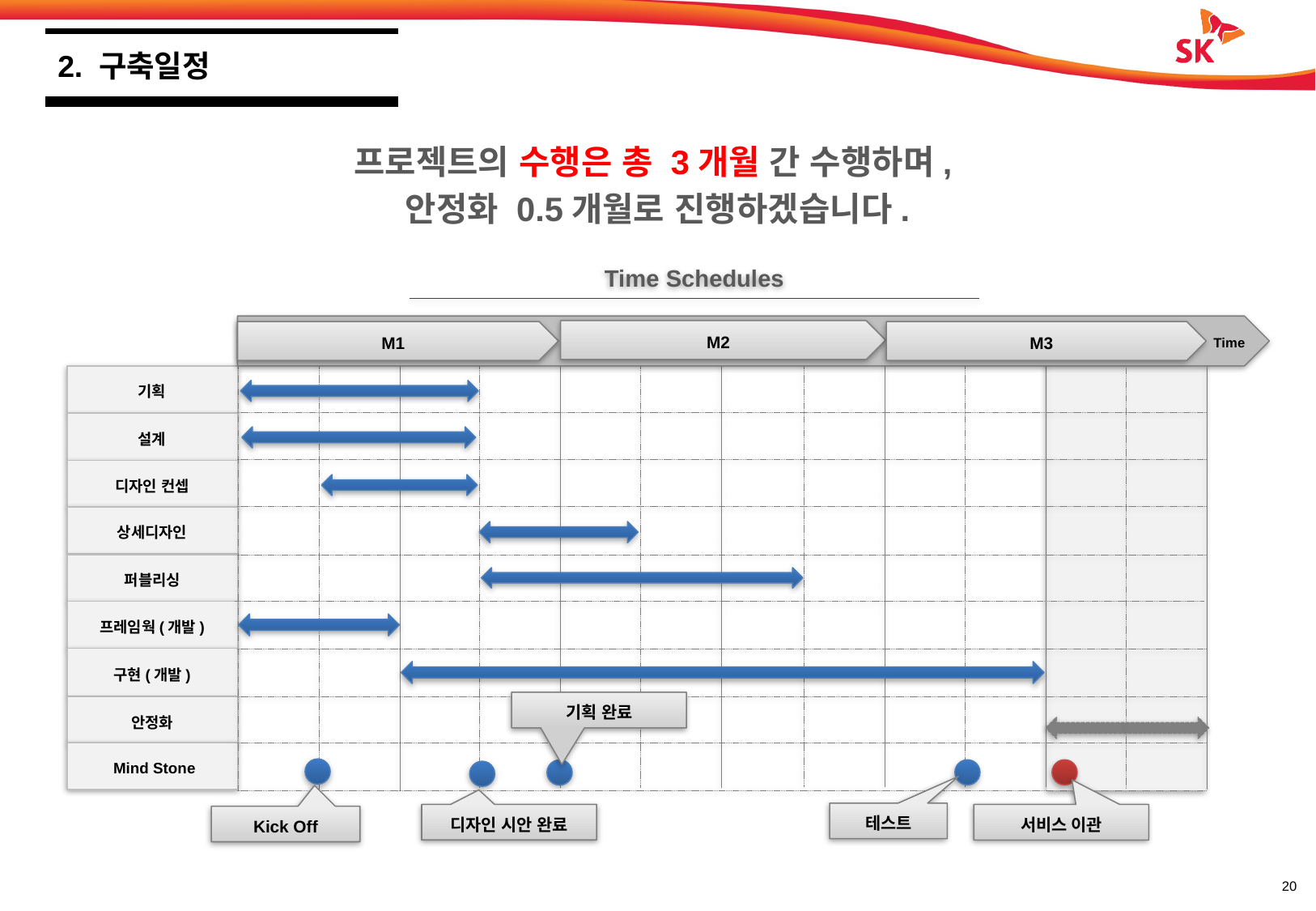

2. 구축일정
프로젝트의 수행은 총 3개월 간 수행하며,
안정화 0.5개월로 진행하겠습니다.
Time Schedules
 Time
M2
M1
M3

기획

설계

디자인 컨셉

상세디자인

퍼블리싱

프레임웍(개발)

구현(개발)

기획 완료
안정화

 Mind Stone

테스트
디자인 시안 완료
서비스 이관
Kick Off